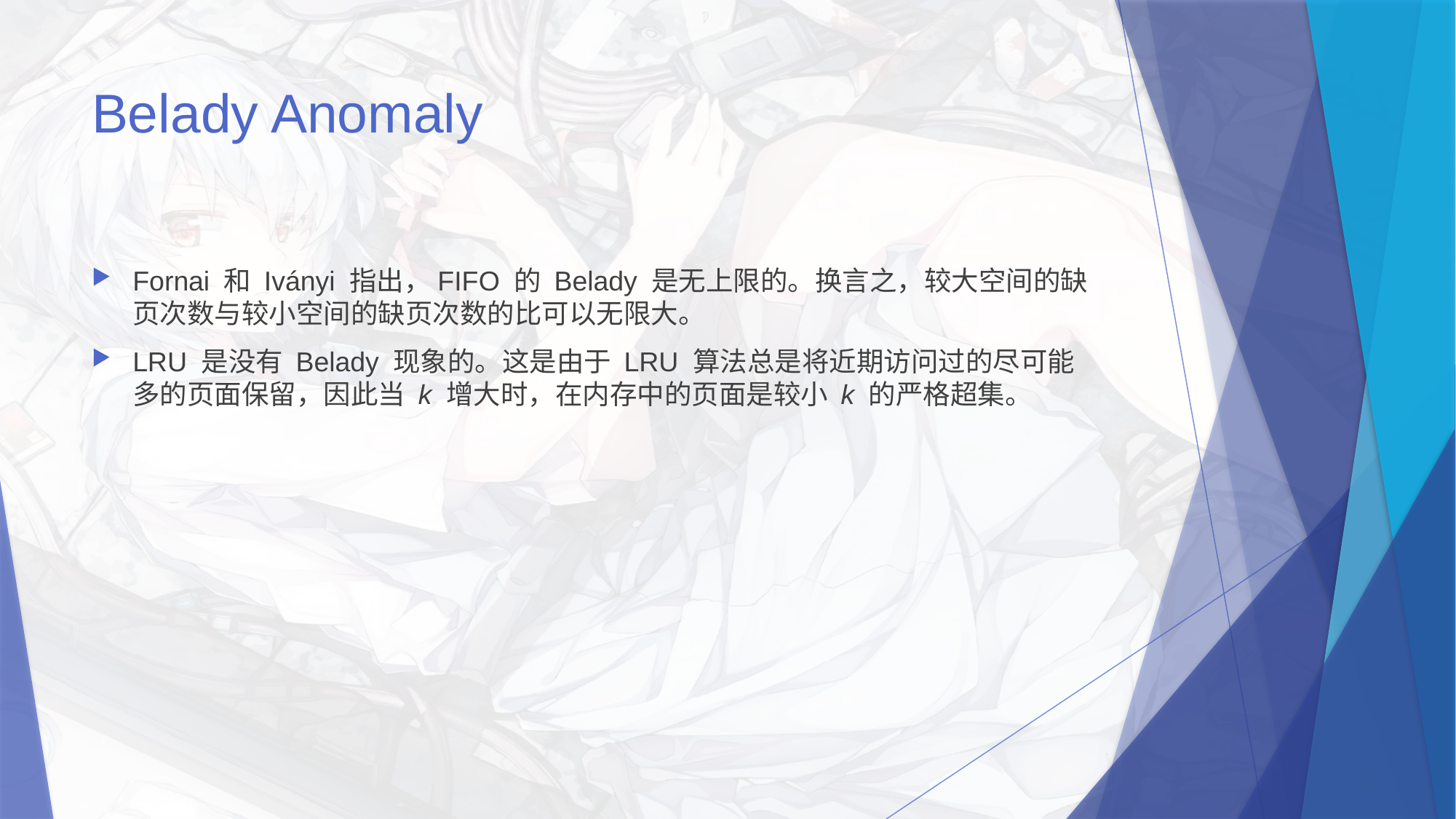

# Belady Anomaly
Fornai 和 Iványi 指出，FIFO 的 Belady 是无上限的。换言之，较大空间的缺页次数与较小空间的缺页次数的比可以无限大。
LRU 是没有 Belady 现象的。这是由于 LRU 算法总是将近期访问过的尽可能多的页面保留，因此当 k 增大时，在内存中的页面是较小 k 的严格超集。